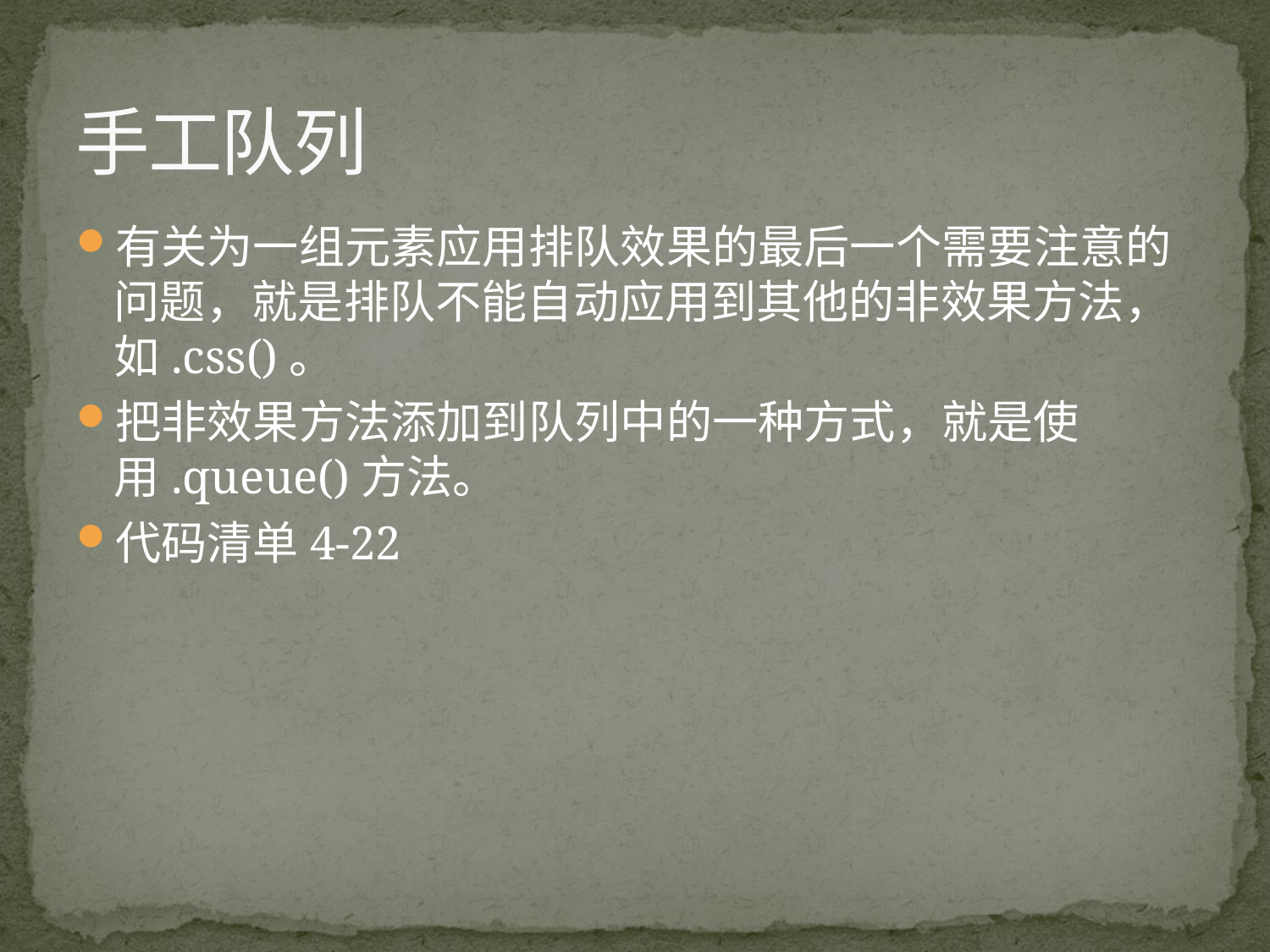

# 手工队列
有关为一组元素应用排队效果的最后一个需要注意的问题，就是排队不能自动应用到其他的非效果方法，如.css()。
把非效果方法添加到队列中的一种方式，就是使用.queue()方法。
代码清单4-22